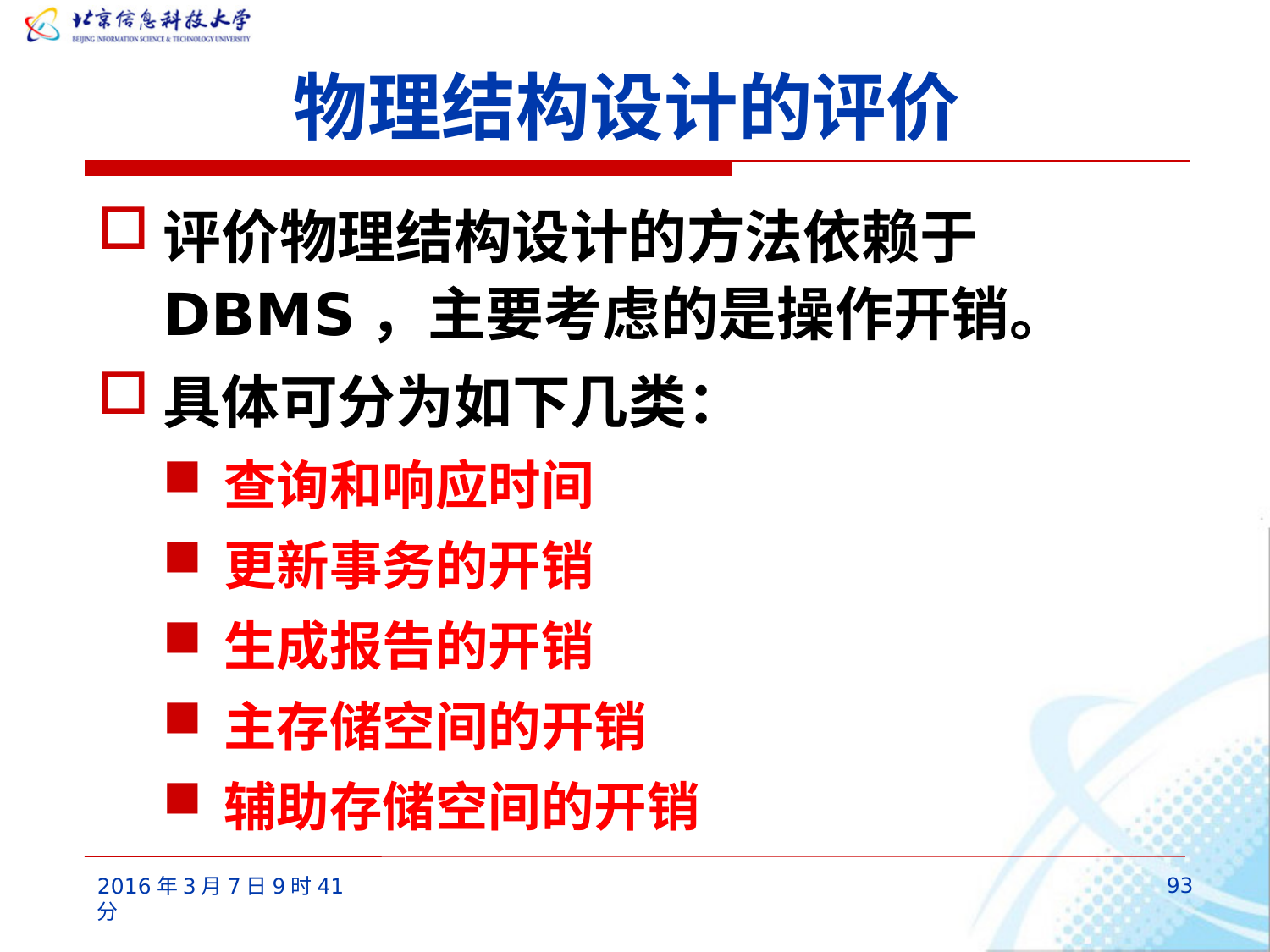

# 物理结构设计的评价
评价物理结构设计的方法依赖于DBMS，主要考虑的是操作开销。
具体可分为如下几类：
查询和响应时间
更新事务的开销
生成报告的开销
主存储空间的开销
辅助存储空间的开销
2016年3月7日9时41分